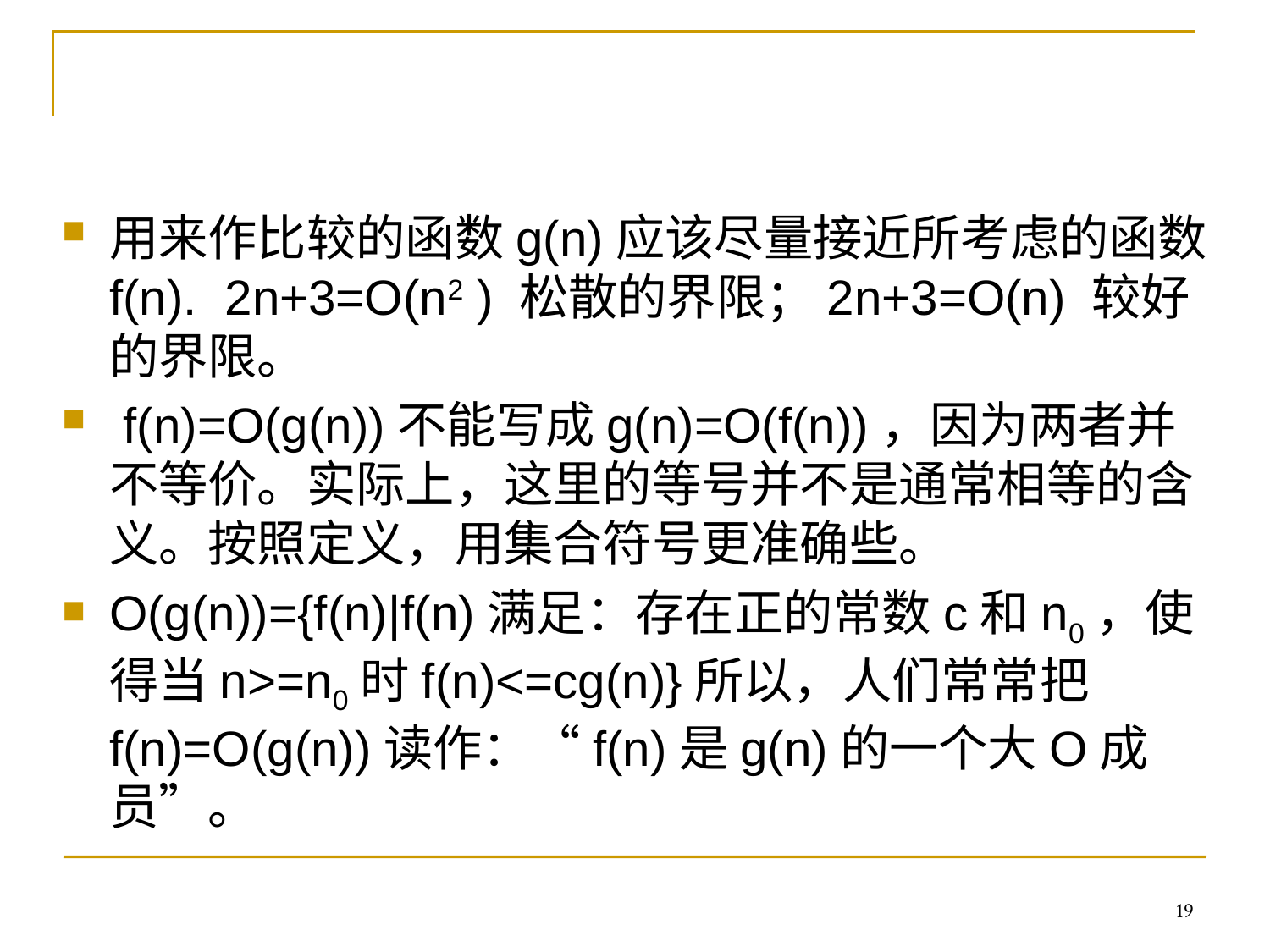

#
用来作比较的函数g(n)应该尽量接近所考虑的函数f(n).  2n+3=O(n2 ) 松散的界限；2n+3=O(n) 较好的界限。
 f(n)=O(g(n))不能写成g(n)=O(f(n))，因为两者并不等价。实际上，这里的等号并不是通常相等的含义。按照定义，用集合符号更准确些。
O(g(n))={f(n)|f(n)满足：存在正的常数c和n0，使得当n>=n0时f(n)<=cg(n)}所以，人们常常把f(n)=O(g(n))读作：“f(n)是g(n)的一个大O成员”。

19